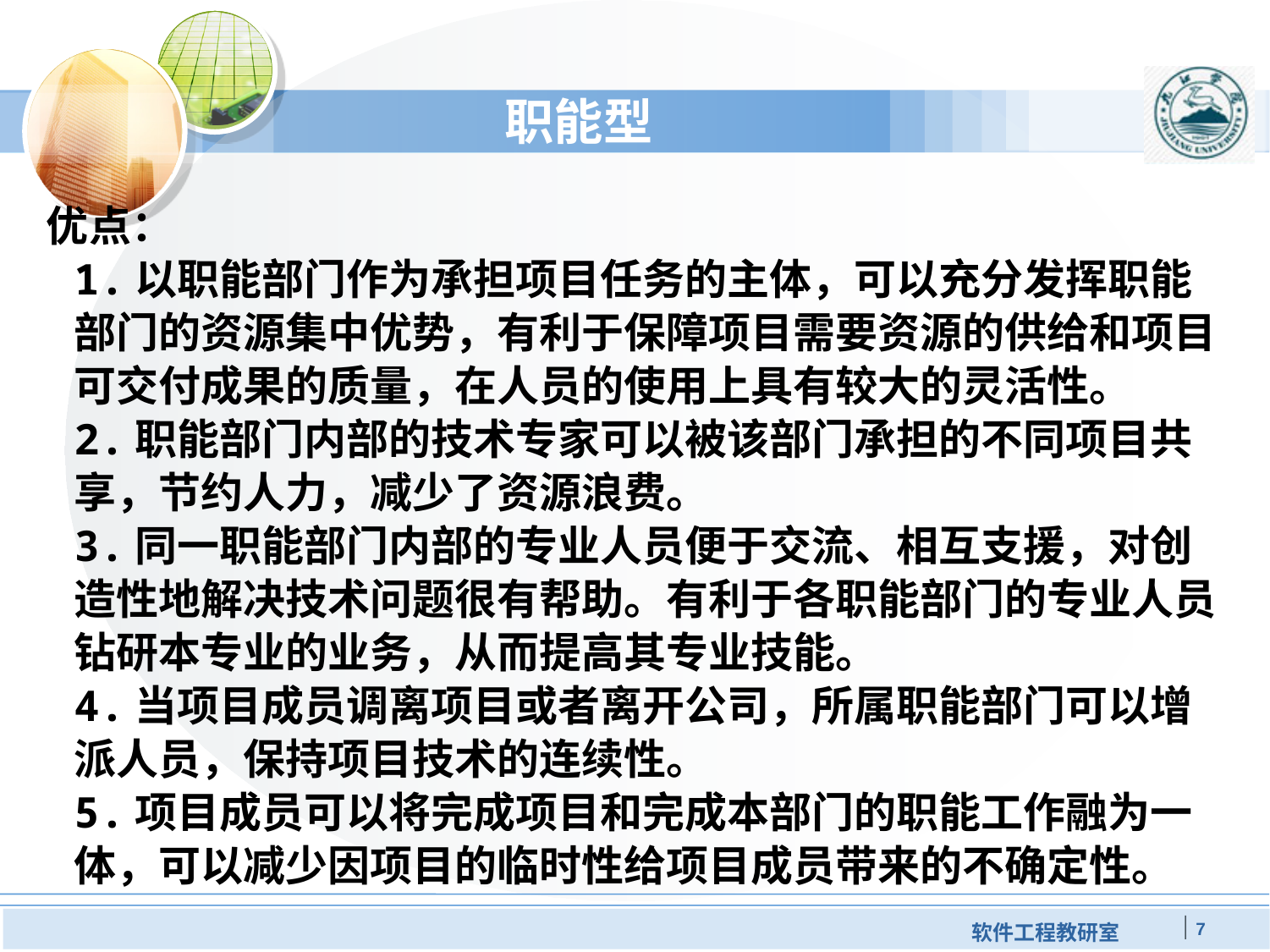

职能型
   优点：
1.以职能部门作为承担项目任务的主体，可以充分发挥职能部门的资源集中优势，有利于保障项目需要资源的供给和项目可交付成果的质量，在人员的使用上具有较大的灵活性。
2.职能部门内部的技术专家可以被该部门承担的不同项目共享，节约人力，减少了资源浪费。
3.同一职能部门内部的专业人员便于交流、相互支援，对创造性地解决技术问题很有帮助。有利于各职能部门的专业人员钻研本专业的业务，从而提高其专业技能。
4.当项目成员调离项目或者离开公司，所属职能部门可以增派人员，保持项目技术的连续性。
5.项目成员可以将完成项目和完成本部门的职能工作融为一体，可以减少因项目的临时性给项目成员带来的不确定性。